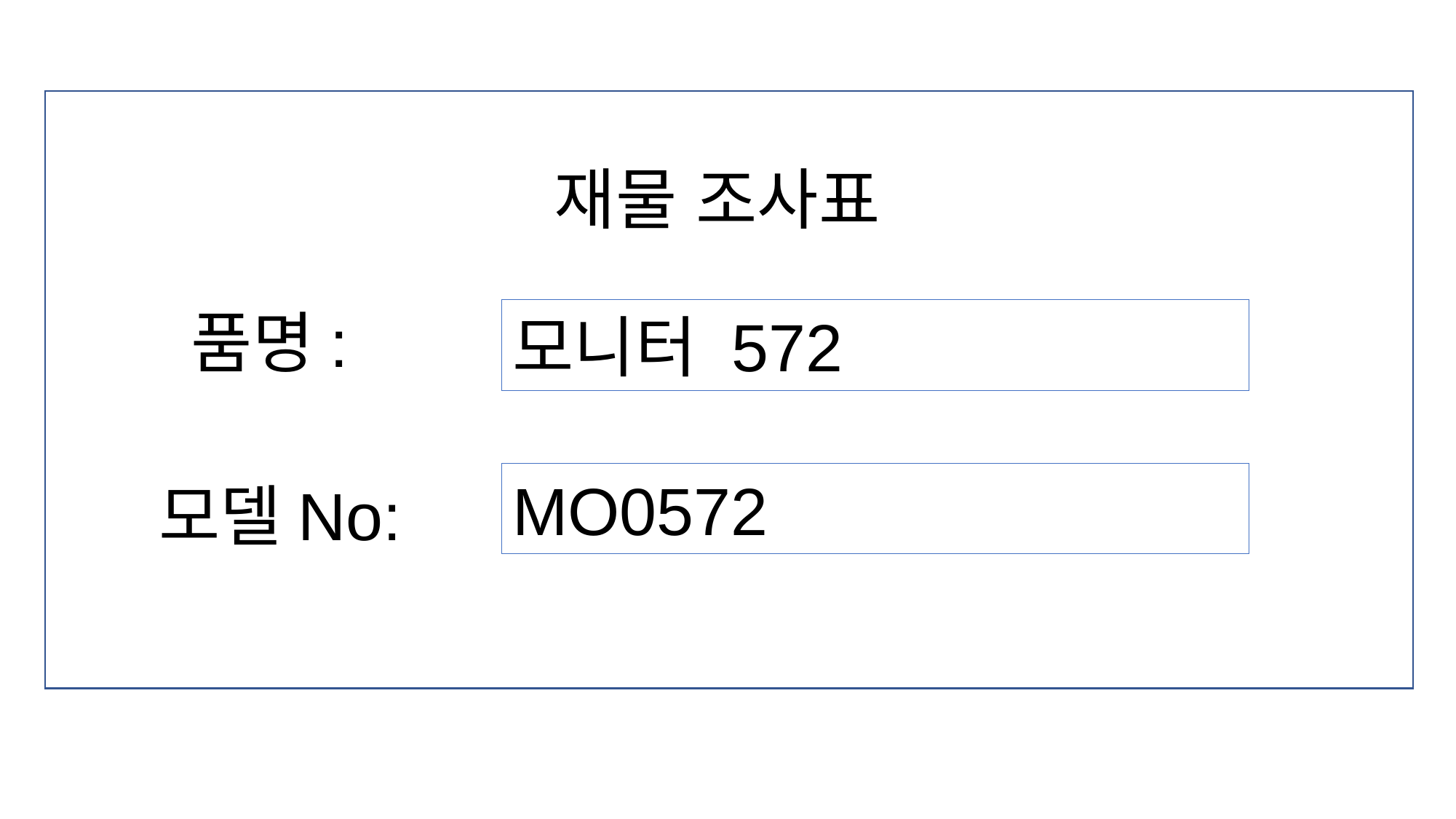

재물 조사표
품명:
모니터 572
MO0572
모델No: